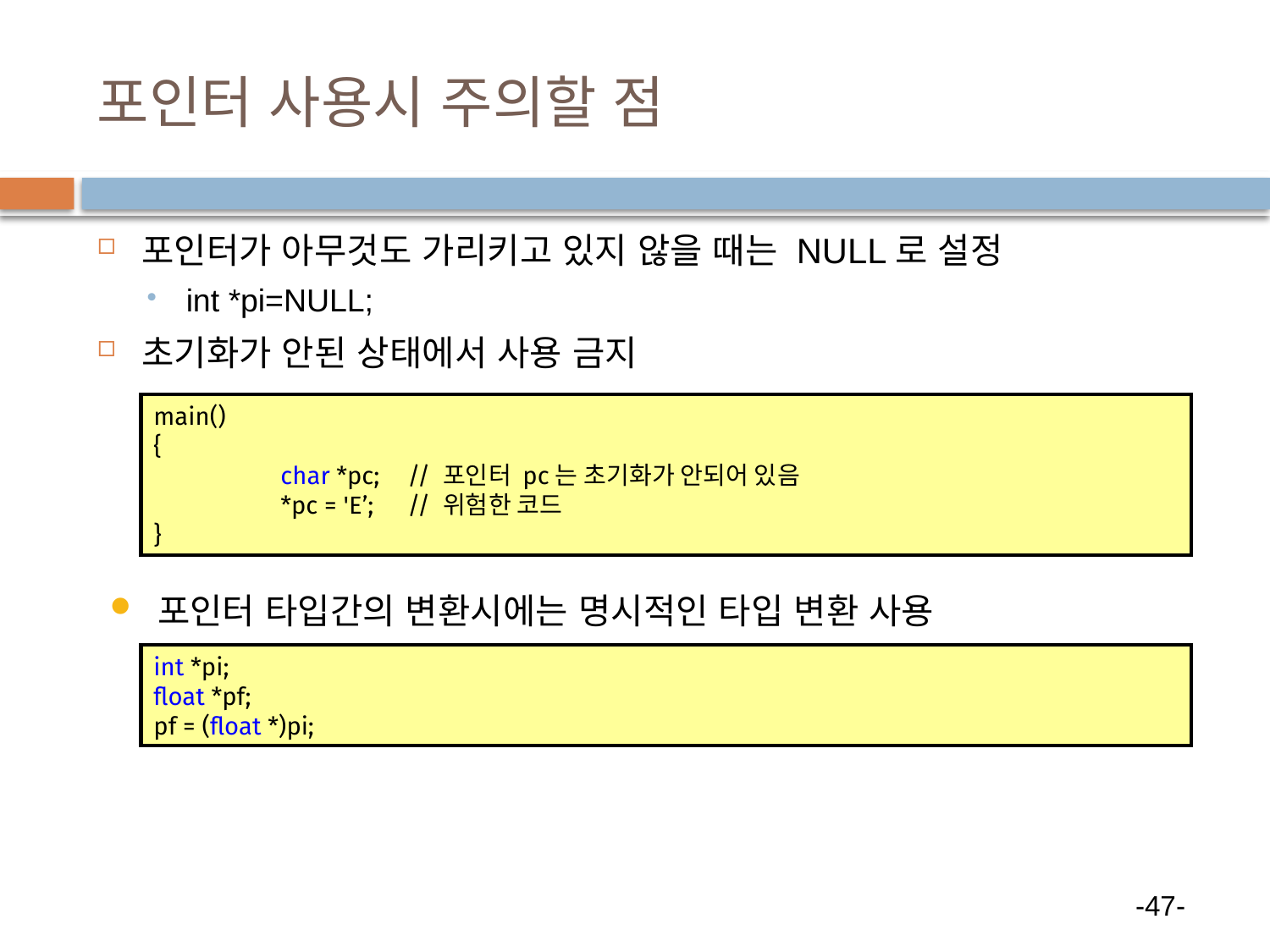

# 포인터 사용시 주의할 점
포인터가 아무것도 가리키고 있지 않을 때는 NULL로 설정
int *pi=NULL;
초기화가 안된 상태에서 사용 금지

main()
{
	char *pc; 	// 포인터 pc는 초기화가 안되어 있음
	*pc = 'E’; 	// 위험한 코드
}
포인터 타입간의 변환시에는 명시적인 타입 변환 사용
int *pi;
float *pf;
pf = (float *)pi;